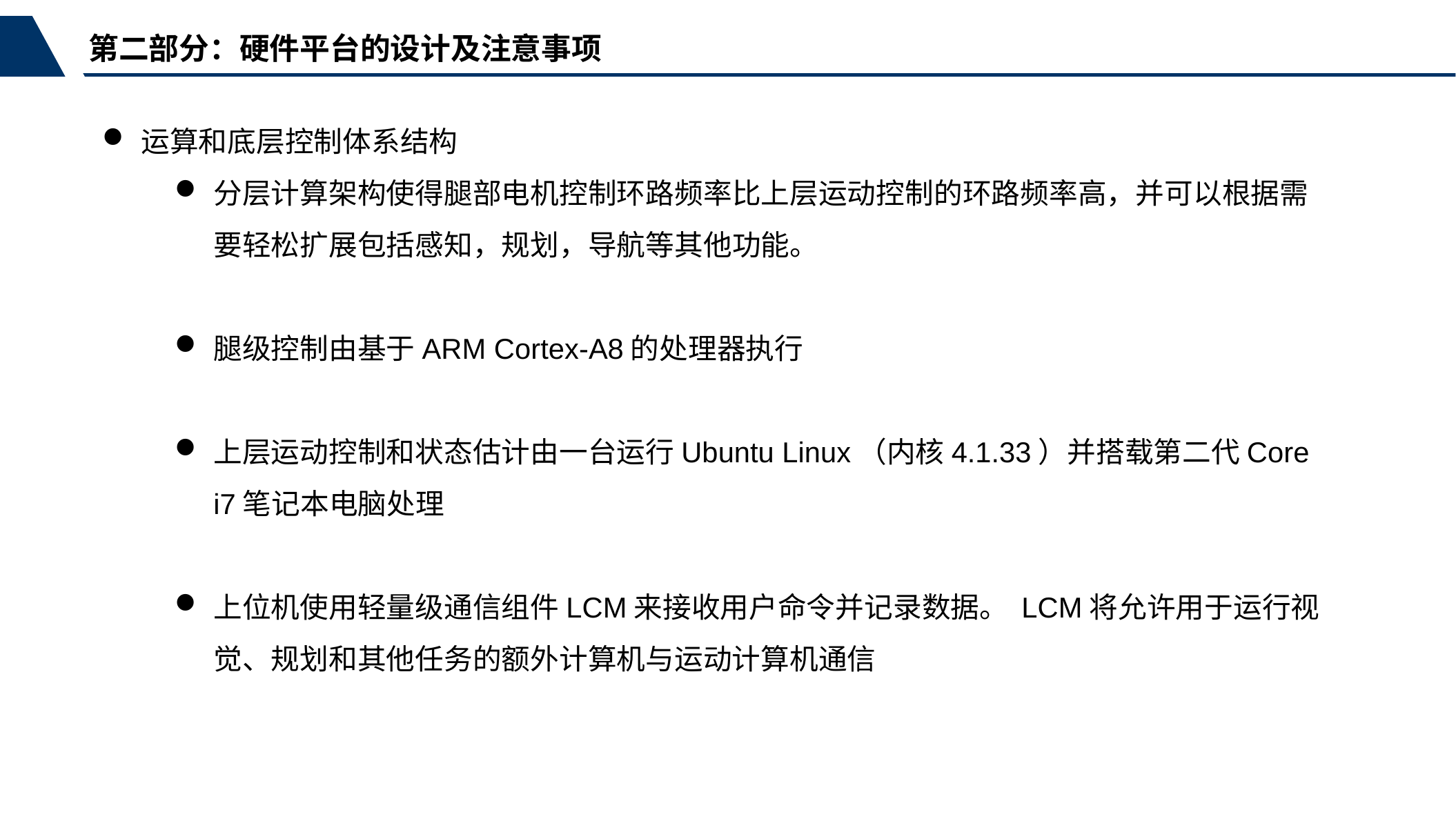

第二部分：硬件平台的设计及注意事项

运算和底层控制体系结构
分层计算架构使得腿部电机控制环路频率比上层运动控制的环路频率高，并可以根据需要轻松扩展包括感知，规划，导航等其他功能。

腿级控制由基于ARM Cortex-A8的处理器执行

上层运动控制和状态估计由一台运行Ubuntu Linux（内核4.1.33）并搭载第二代Core i7笔记本电脑处理

上位机使用轻量级通信组件LCM来接收用户命令并记录数据。 LCM将允许用于运行视觉、规划和其他任务的额外计算机与运动计算机通信